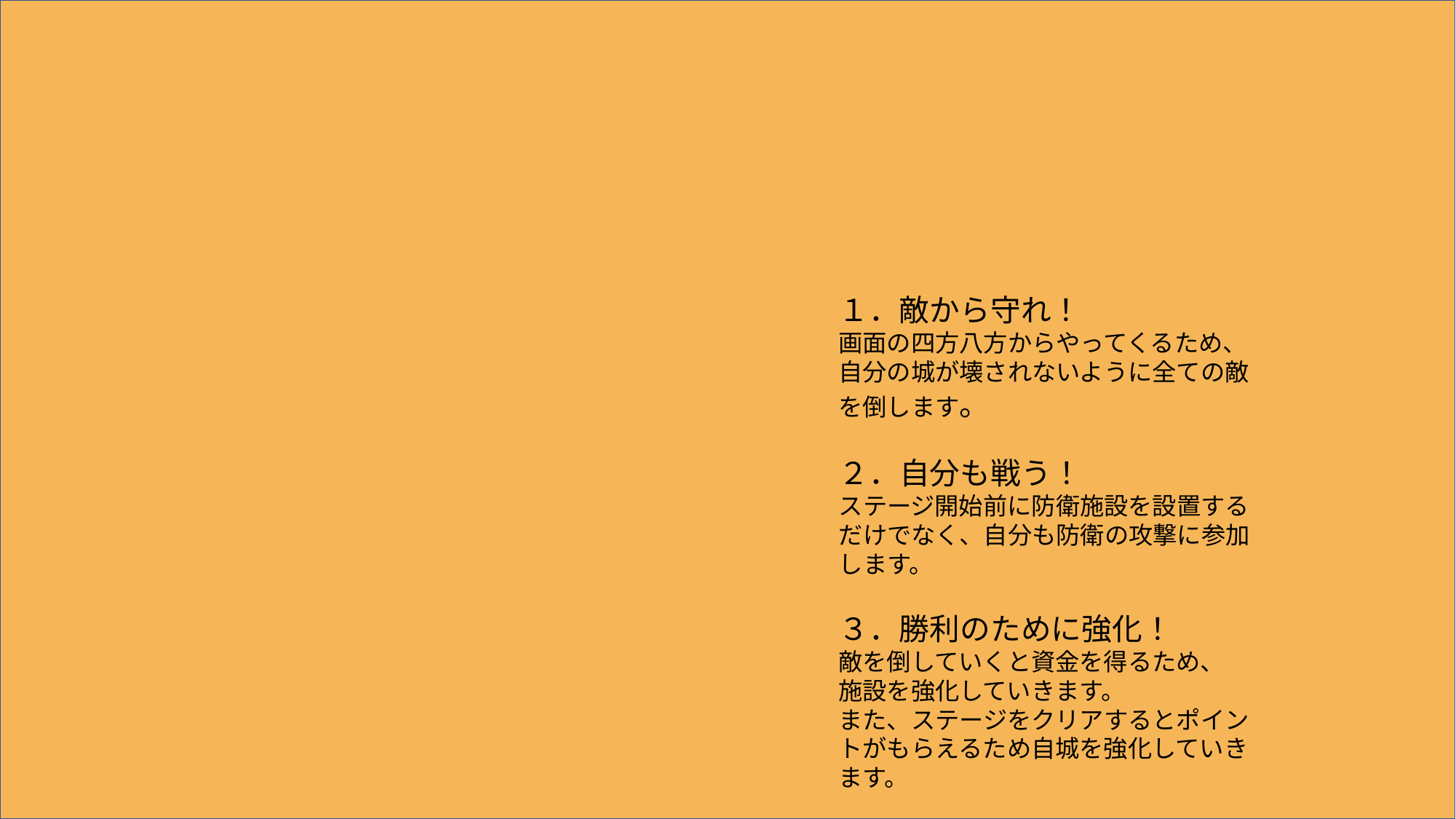

１．敵から守れ！
画面の四方八方からやってくるため、自分の城が壊されないように全ての敵を倒します。
２．自分も戦う！
ステージ開始前に防衛施設を設置するだけでなく、自分も防衛の攻撃に参加します。
３．勝利のために強化！
敵を倒していくと資金を得るため、
施設を強化していきます。
また、ステージをクリアするとポイントがもらえるため自城を強化していきます。